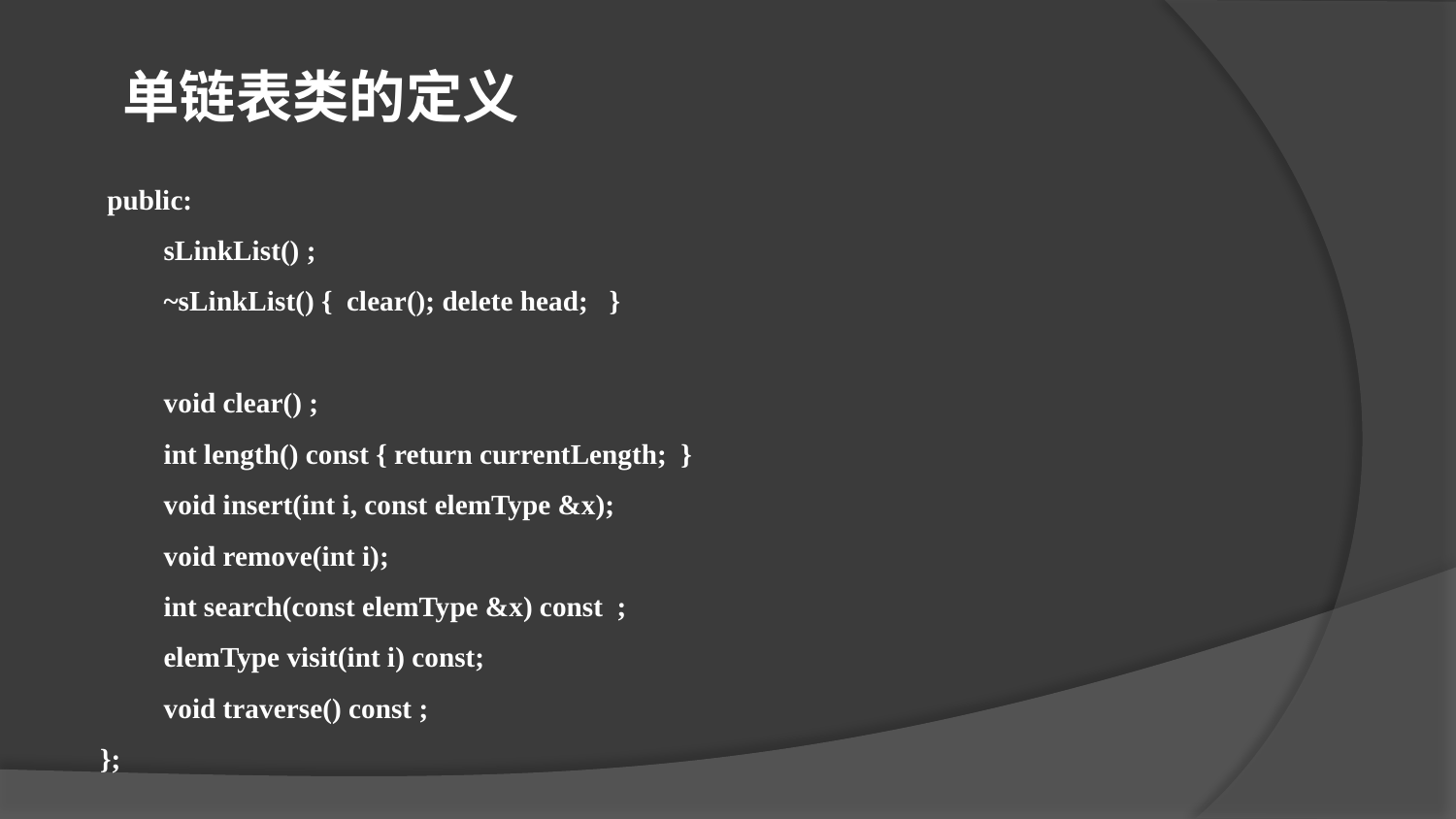

单链表类的定义
 public:
         sLinkList() ;
         ~sLinkList() {  clear(); delete head;   }

         void clear() ;
         int length() const { return currentLength;  }
         void insert(int i, const elemType &x);
         void remove(int i);
         int search(const elemType &x) const  ;
         elemType visit(int i) const;
         void traverse() const ;
};